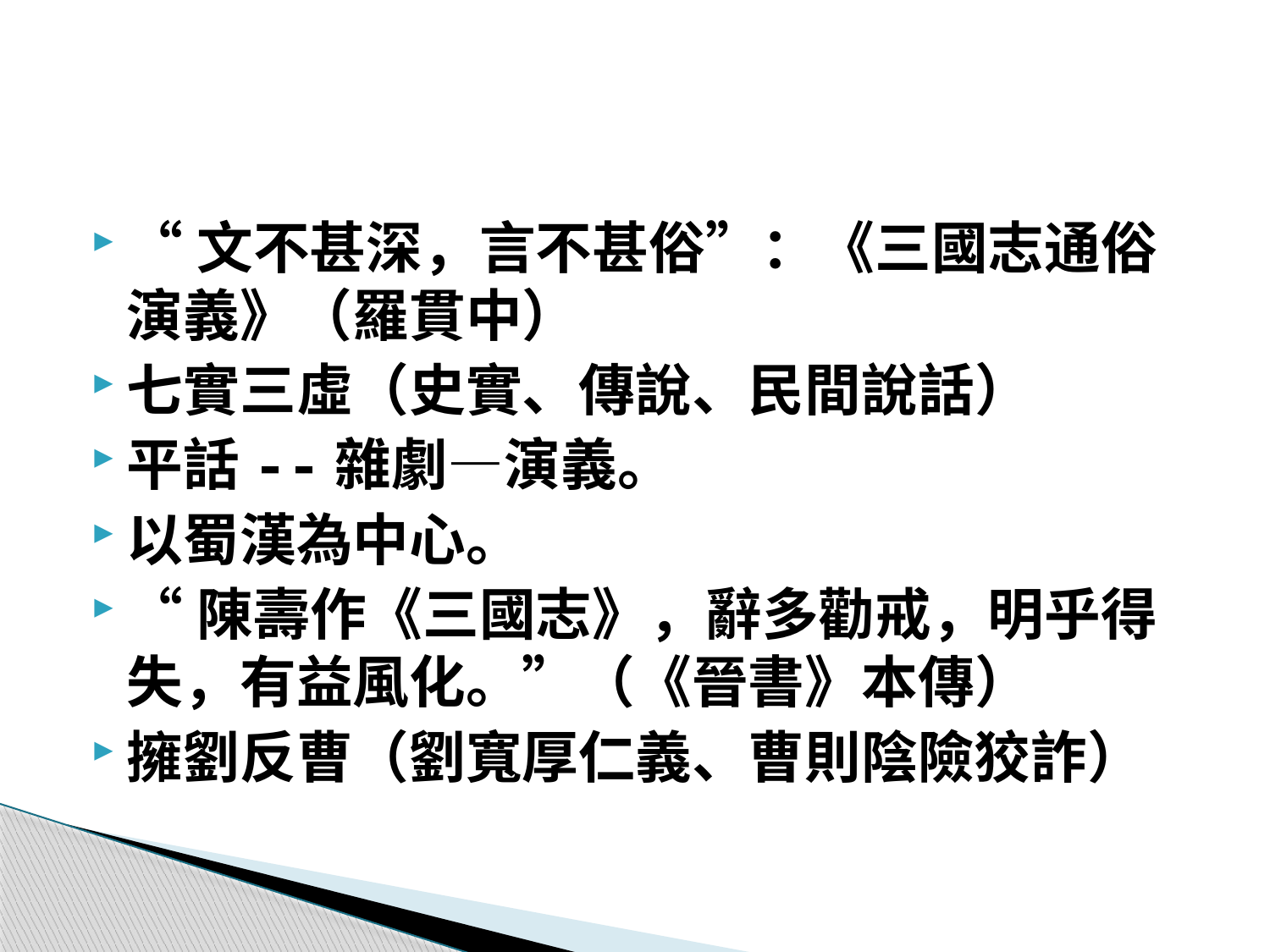

#
“文不甚深，言不甚俗”：《三國志通俗演義》（羅貫中）
七實三虛（史實、傳說、民間說話）
平話--雜劇—演義。
以蜀漢為中心。
“陳壽作《三國志》，辭多勸戒，明乎得失，有益風化。”（《晉書》本傳）
擁劉反曹（劉寬厚仁義、曹則陰險狡詐）